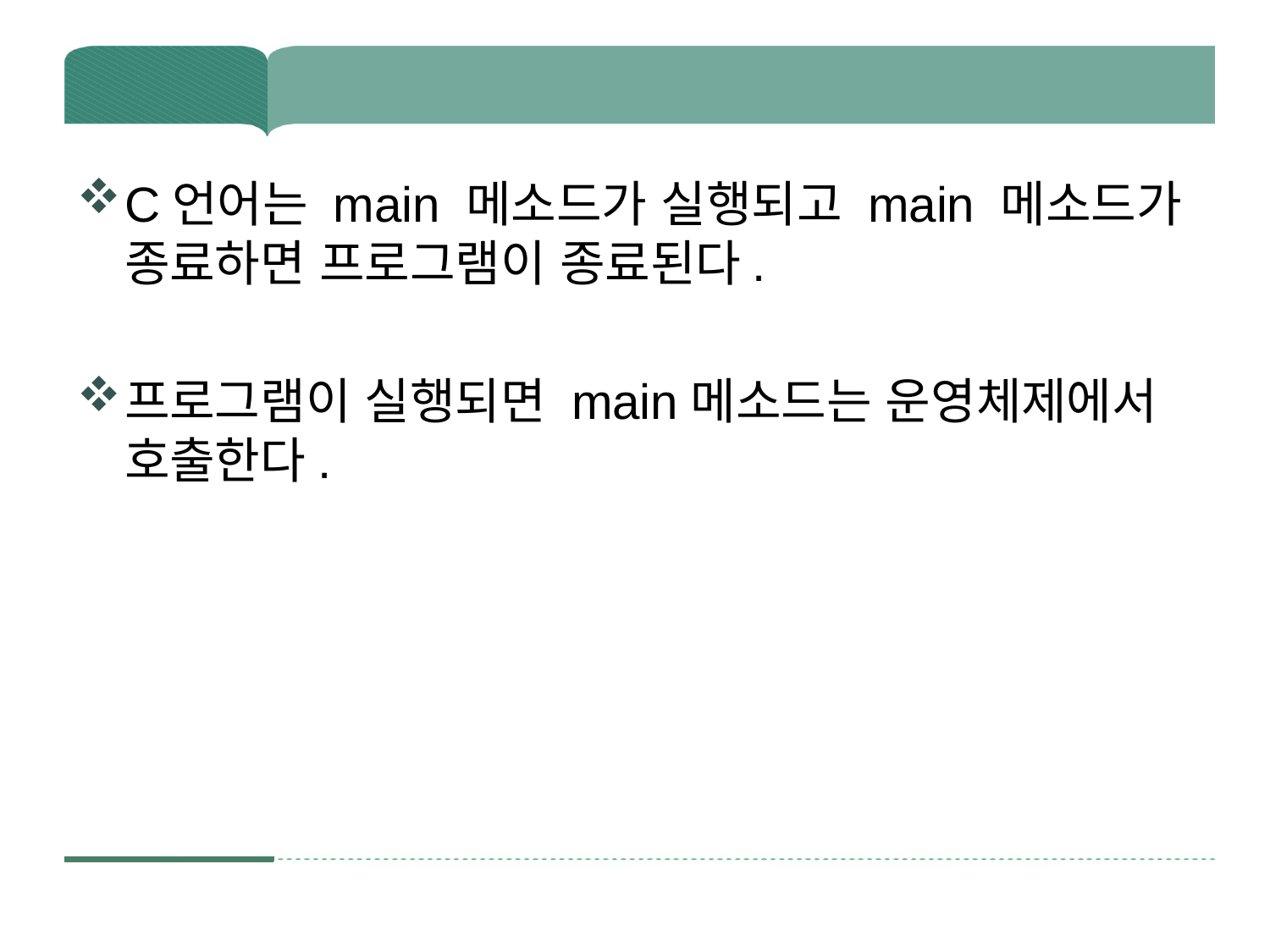

#
C언어는 main 메소드가 실행되고 main 메소드가 종료하면 프로그램이 종료된다.

프로그램이 실행되면 main메소드는 운영체제에서 호출한다.